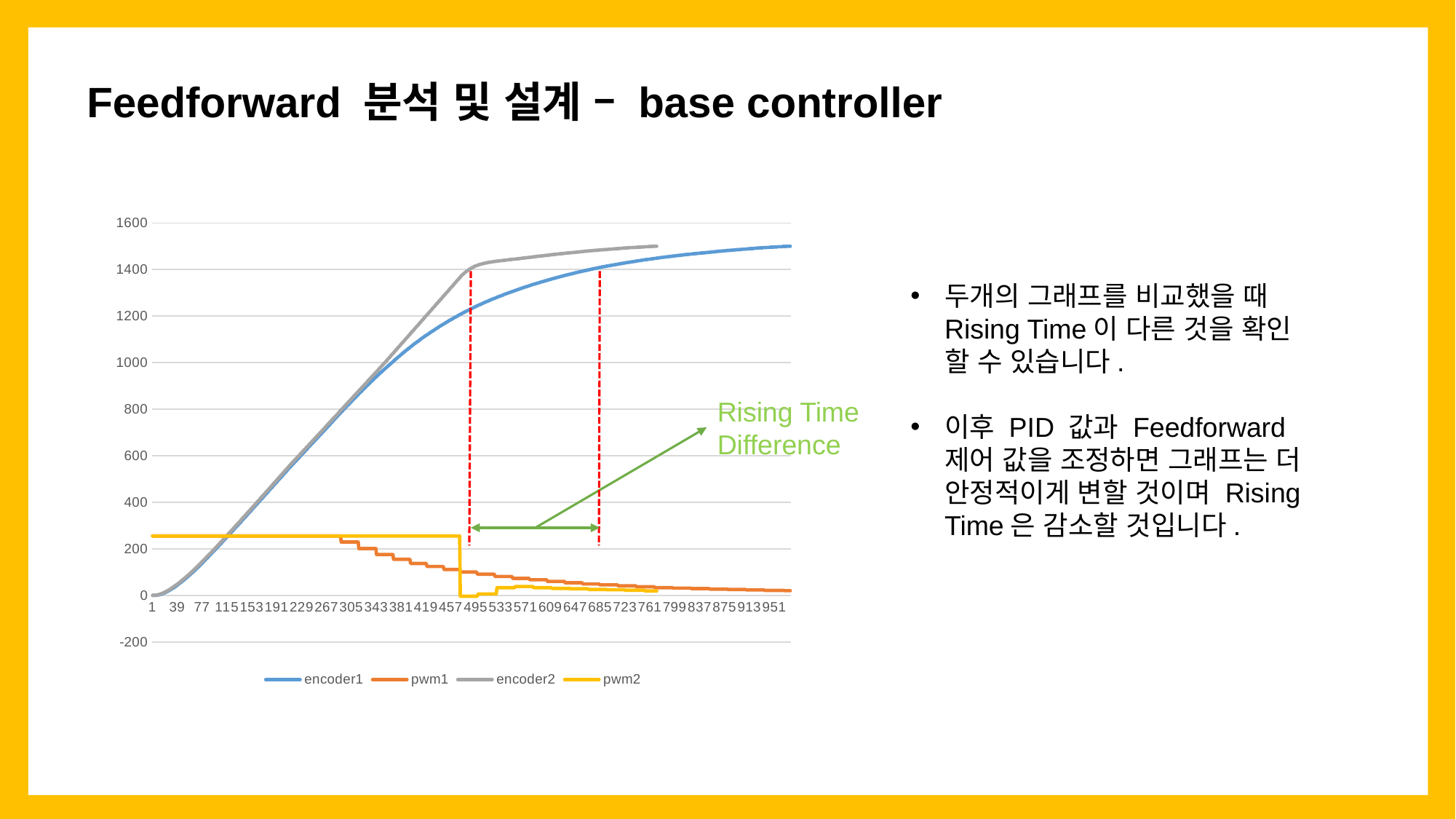

Feedforward 분석 및 설계 – base controller

### Chart

| Category |  |  |  |  |
|---|---|---|---|---|
두개의 그래프를 비교했을 때 Rising Time이 다른 것을 확인 할 수 있습니다.

이후 PID 값과 Feedforward 제어 값을 조정하면 그래프는 더 안정적이게 변할 것이며 Rising Time은 감소할 것입니다.
Rising Time
Difference